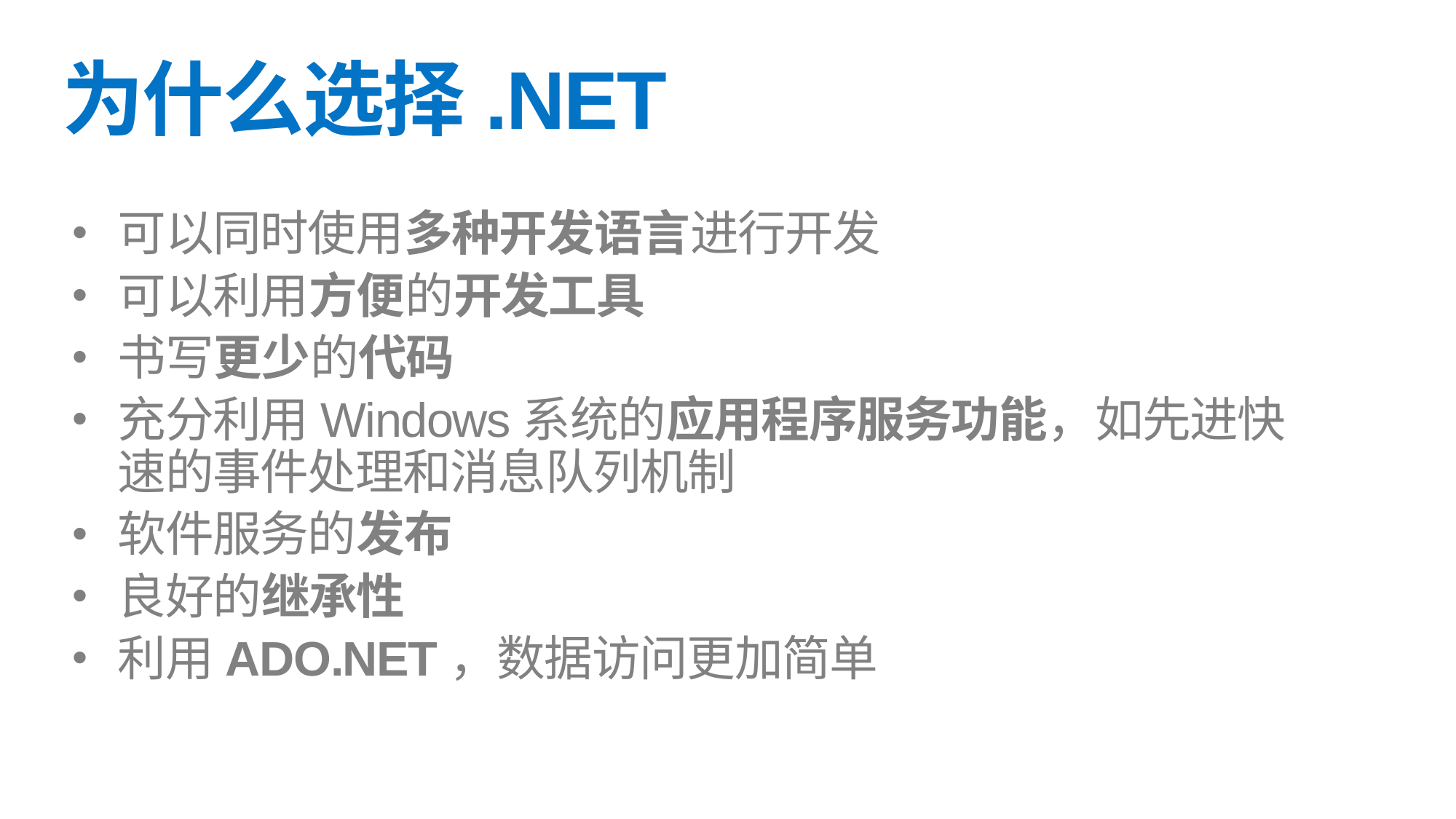

# 为什么选择.NET
可以同时使用多种开发语言进行开发
可以利用方便的开发工具
书写更少的代码
充分利用Windows系统的应用程序服务功能，如先进快速的事件处理和消息队列机制
软件服务的发布
良好的继承性
利用ADO.NET，数据访问更加简单